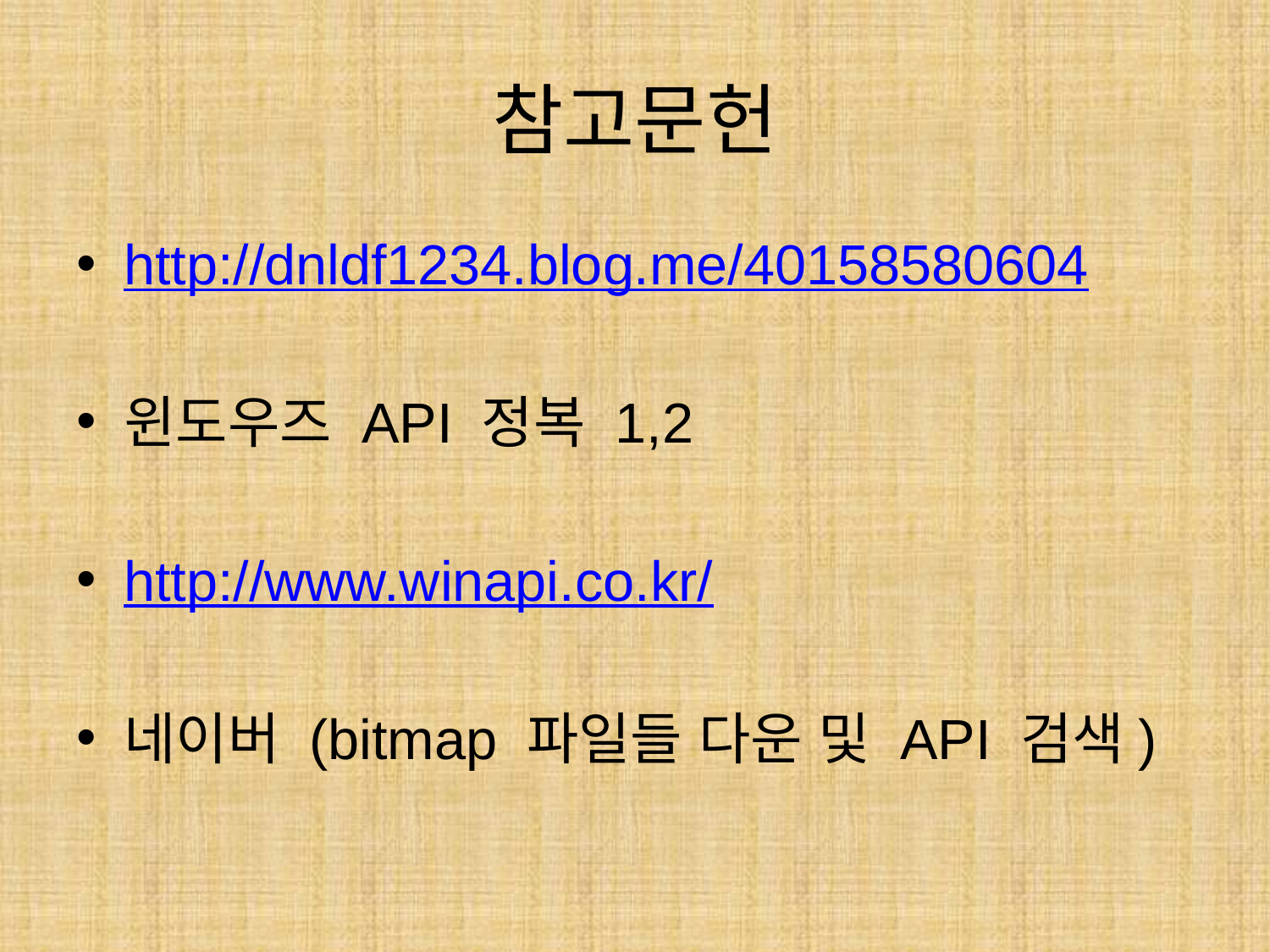

# 참고문헌
http://dnldf1234.blog.me/40158580604

윈도우즈 API 정복 1,2

http://www.winapi.co.kr/

네이버 (bitmap 파일들 다운 및 API 검색)